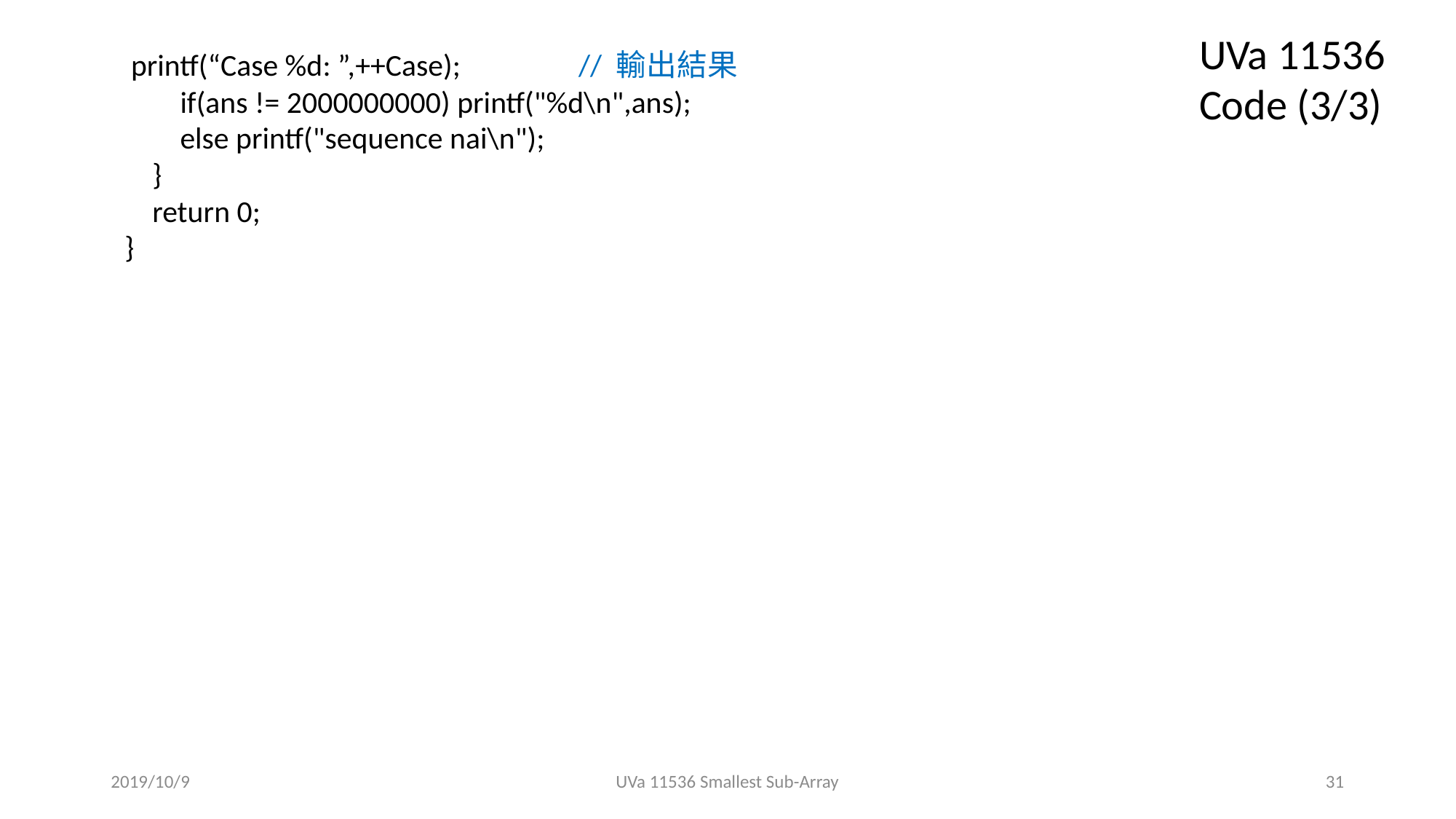

UVa 11536 Code (3/3)
 printf(“Case %d: ”,++Case);                 // 輸出結果
        if(ans != 2000000000) printf("%d\n",ans);
        else printf("sequence nai\n");
    }
    return 0;
}
2019/10/9
UVa 11536 Smallest Sub-Array
31